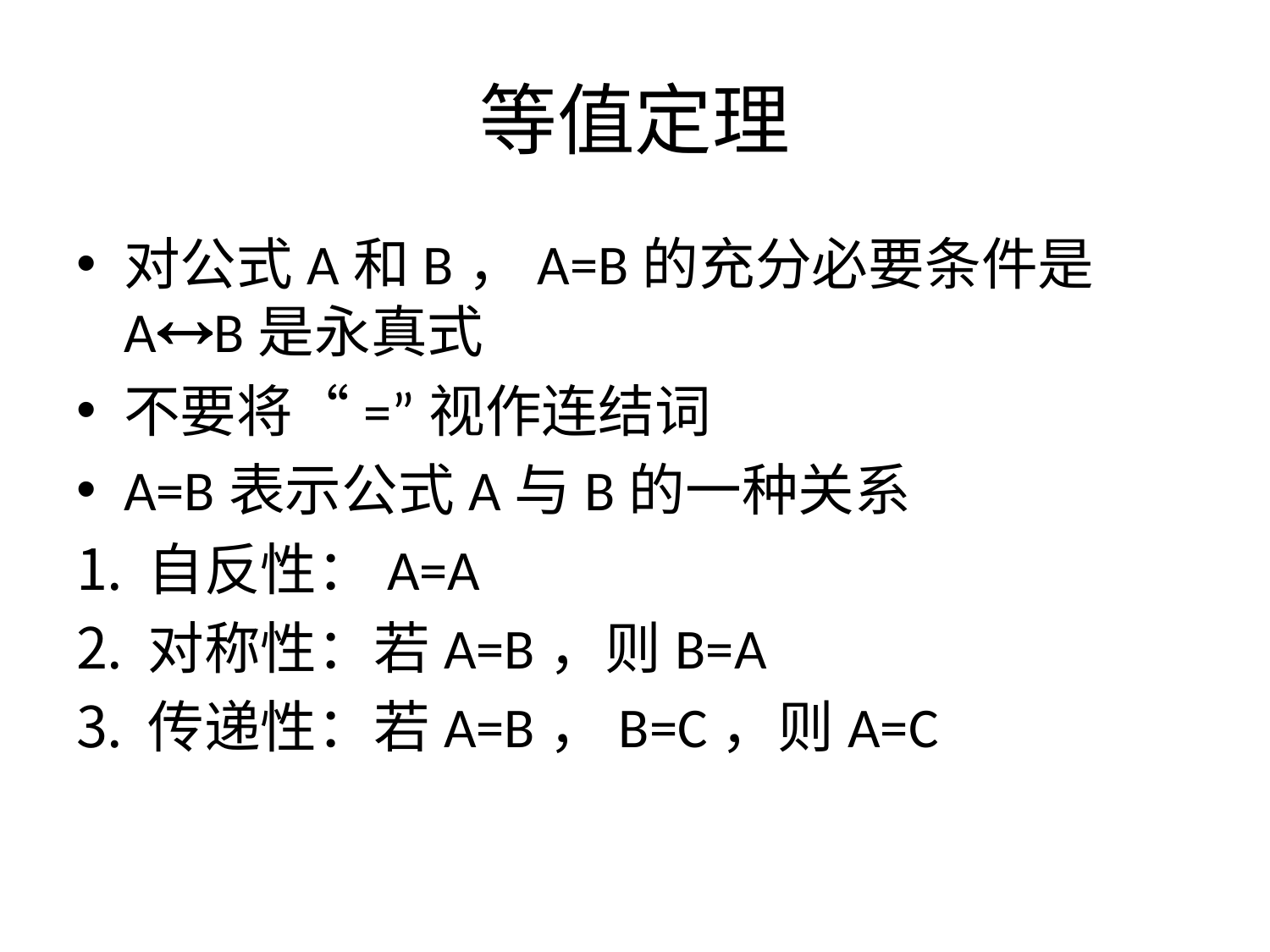

# 等值定理
对公式A和B，A=B的充分必要条件是A↔B是永真式
不要将“=”视作连结词
A=B表示公式A与B的一种关系
自反性：A=A
对称性：若A=B，则B=A
传递性：若A=B，B=C，则A=C